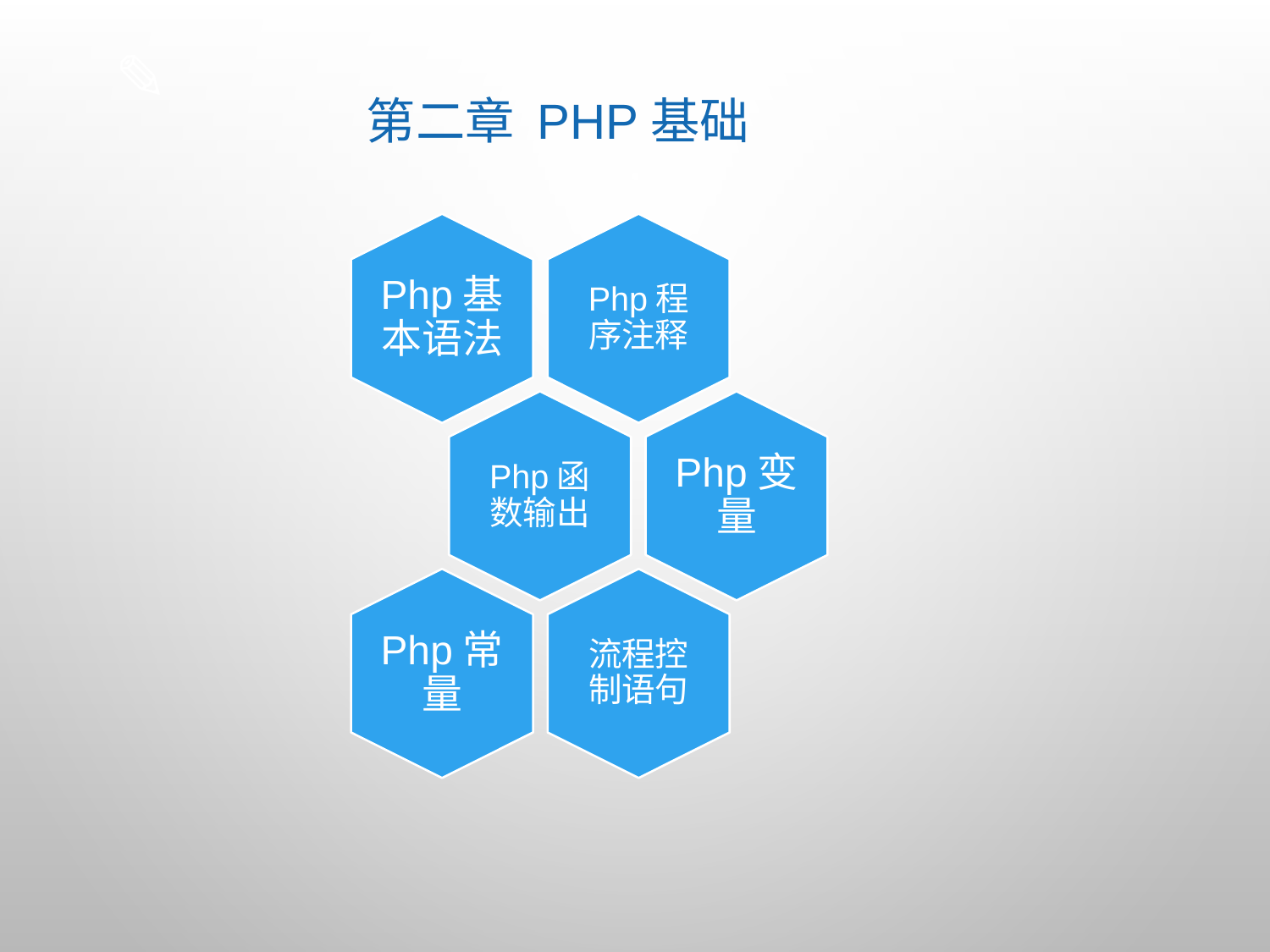

# 第二章 PHP基础
Php程序注释
Php基本语法
Php函数输出
Php变量
流程控制语句
Php常量